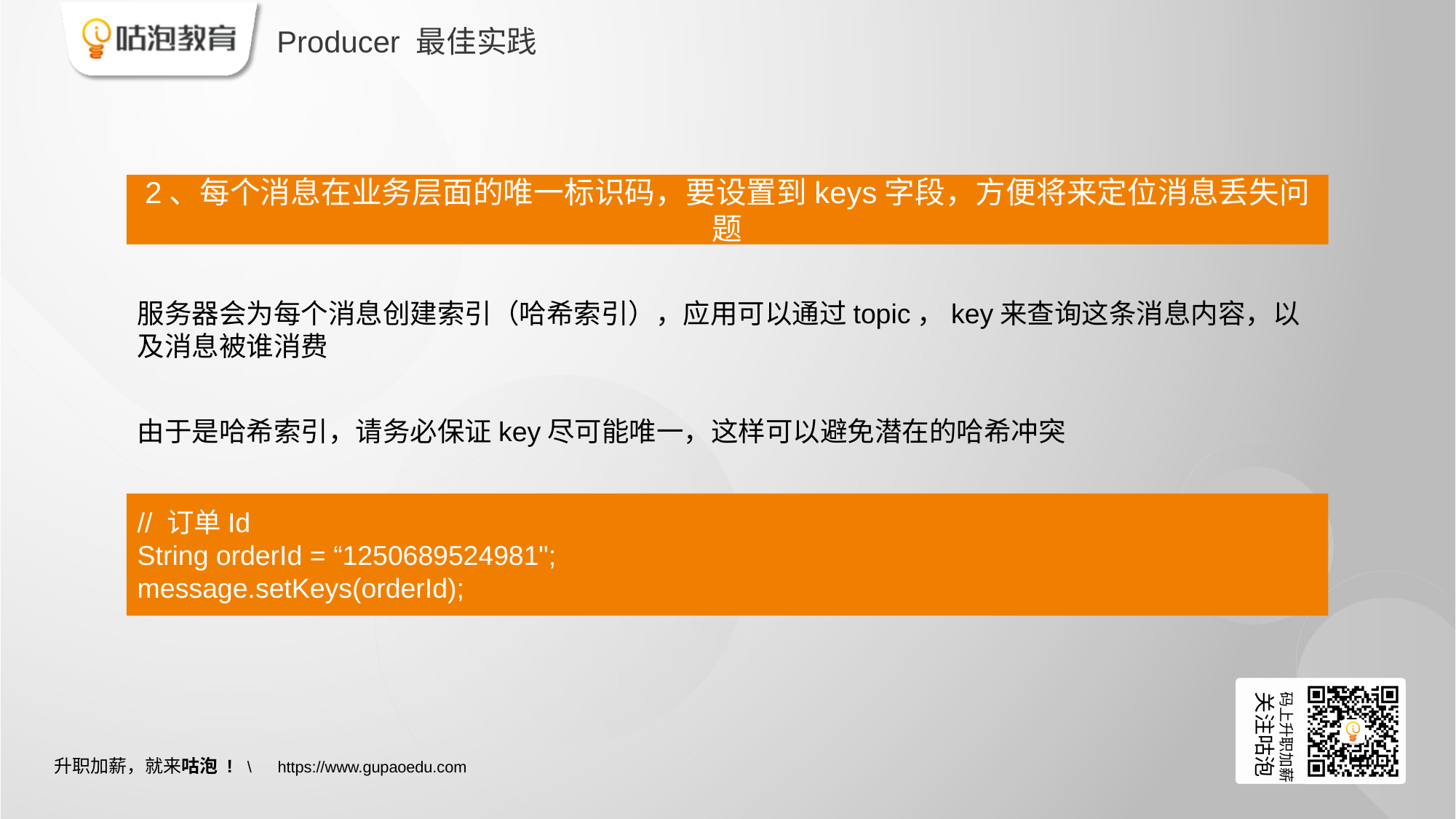

# Producer 最佳实践
2、每个消息在业务层面的唯一标识码，要设置到keys字段，方便将来定位消息丢失问题
服务器会为每个消息创建索引（哈希索引），应用可以通过topic，key来查询这条消息内容，以及消息被谁消费
由于是哈希索引，请务必保证key尽可能唯一，这样可以避免潜在的哈希冲突
// 订单Id
String orderId = “1250689524981";
message.setKeys(orderId);